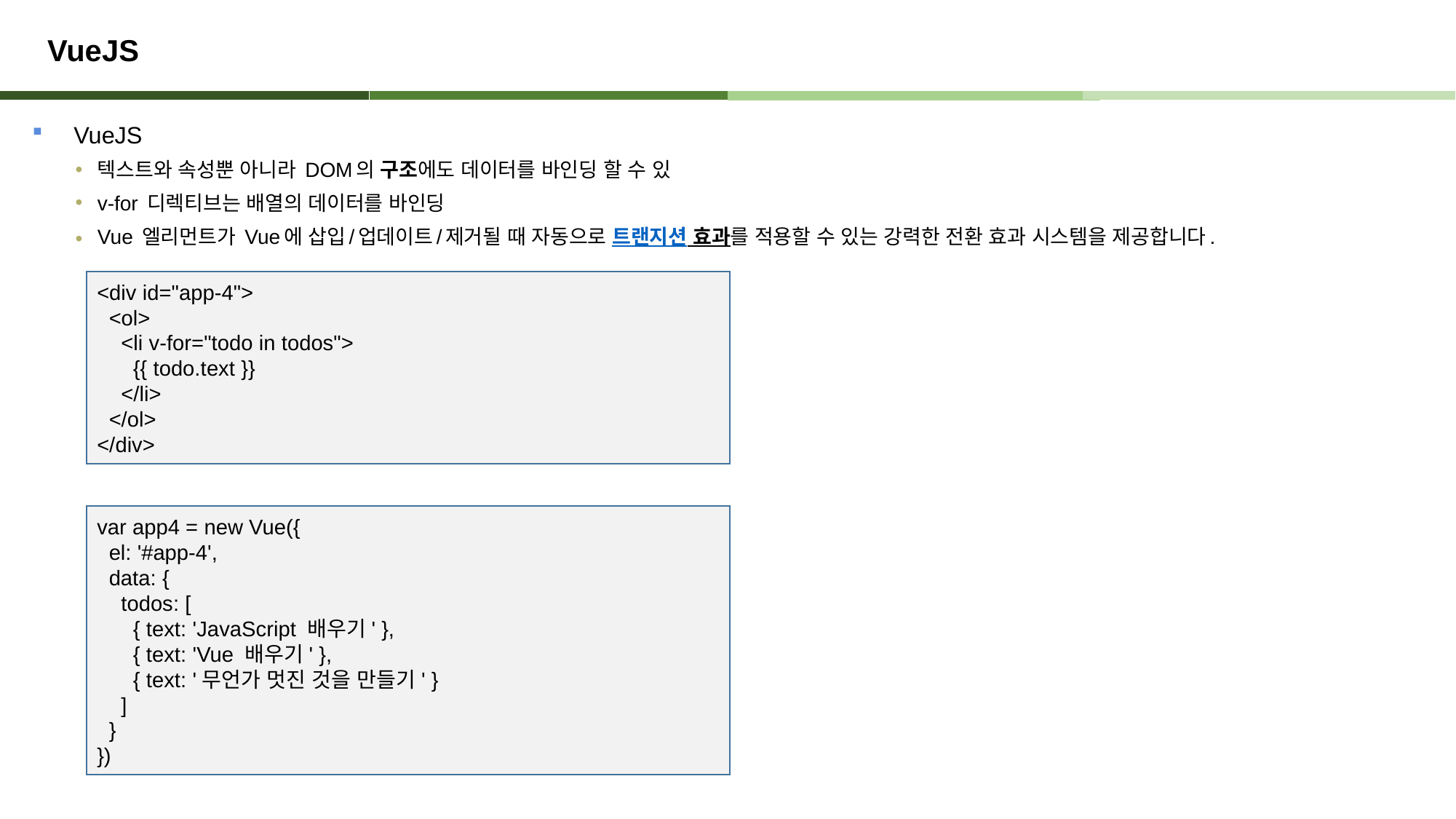

# VueJS
VueJS
텍스트와 속성뿐 아니라 DOM의 구조에도 데이터를 바인딩 할 수 있
v-for 디렉티브는 배열의 데이터를 바인딩
Vue 엘리먼트가 Vue에 삽입/업데이트/제거될 때 자동으로 트랜지션 효과를 적용할 수 있는 강력한 전환 효과 시스템을 제공합니다.
<div id="app-4">
  <ol>
    <li v-for="todo in todos">
      {{ todo.text }}
    </li>
  </ol>
</div>
var app4 = new Vue({
  el: '#app-4',
  data: {
    todos: [
      { text: 'JavaScript 배우기' },
      { text: 'Vue 배우기' },
      { text: '무언가 멋진 것을 만들기' }
    ]
  }
})